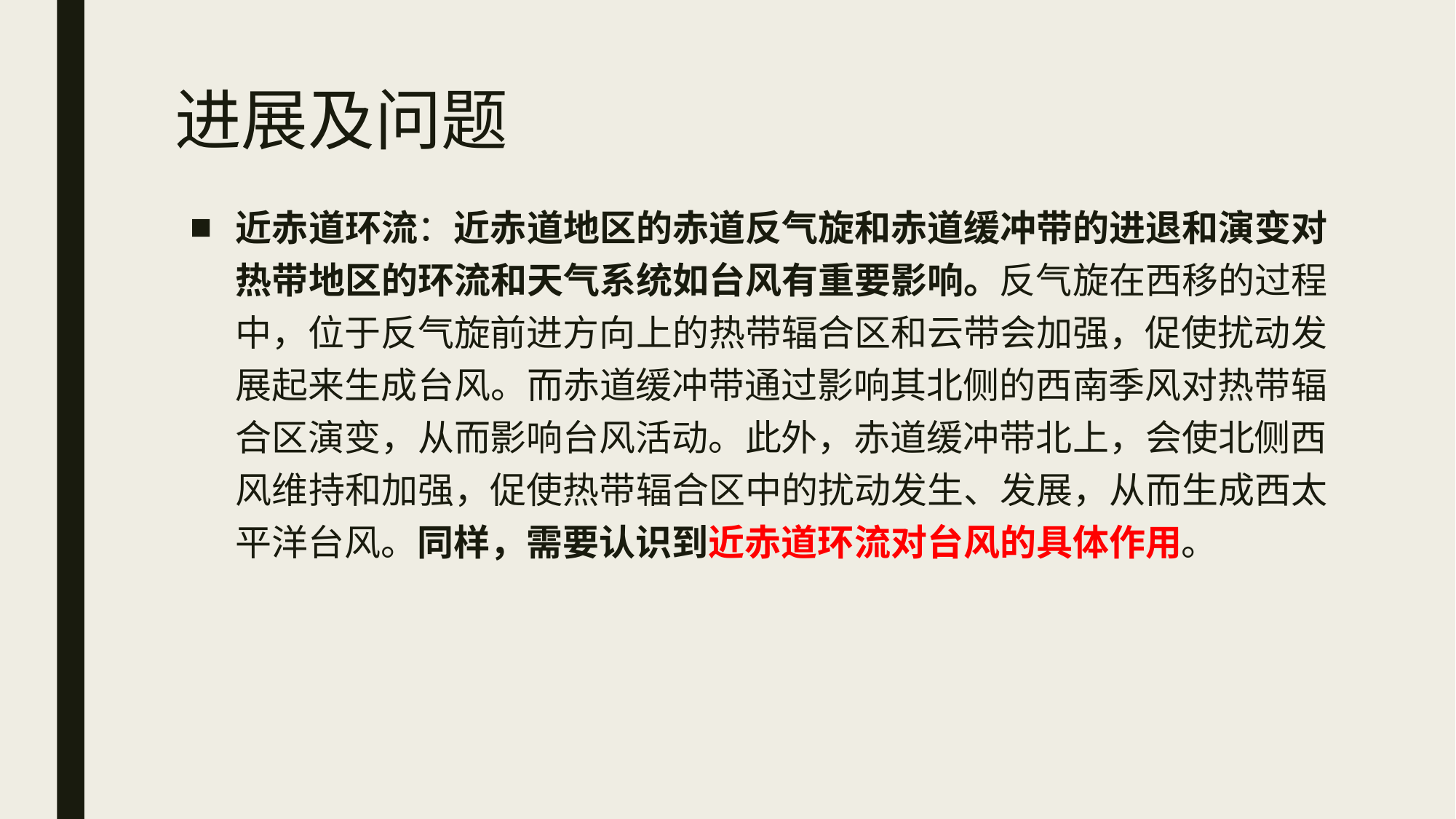

# 进展及问题
近赤道环流：近赤道地区的赤道反气旋和赤道缓冲带的进退和演变对热带地区的环流和天气系统如台风有重要影响。反气旋在西移的过程中，位于反气旋前进方向上的热带辐合区和云带会加强，促使扰动发展起来生成台风。而赤道缓冲带通过影响其北侧的西南季风对热带辐合区演变，从而影响台风活动。此外，赤道缓冲带北上，会使北侧西风维持和加强，促使热带辐合区中的扰动发生、发展，从而生成西太平洋台风。同样，需要认识到近赤道环流对台风的具体作用。